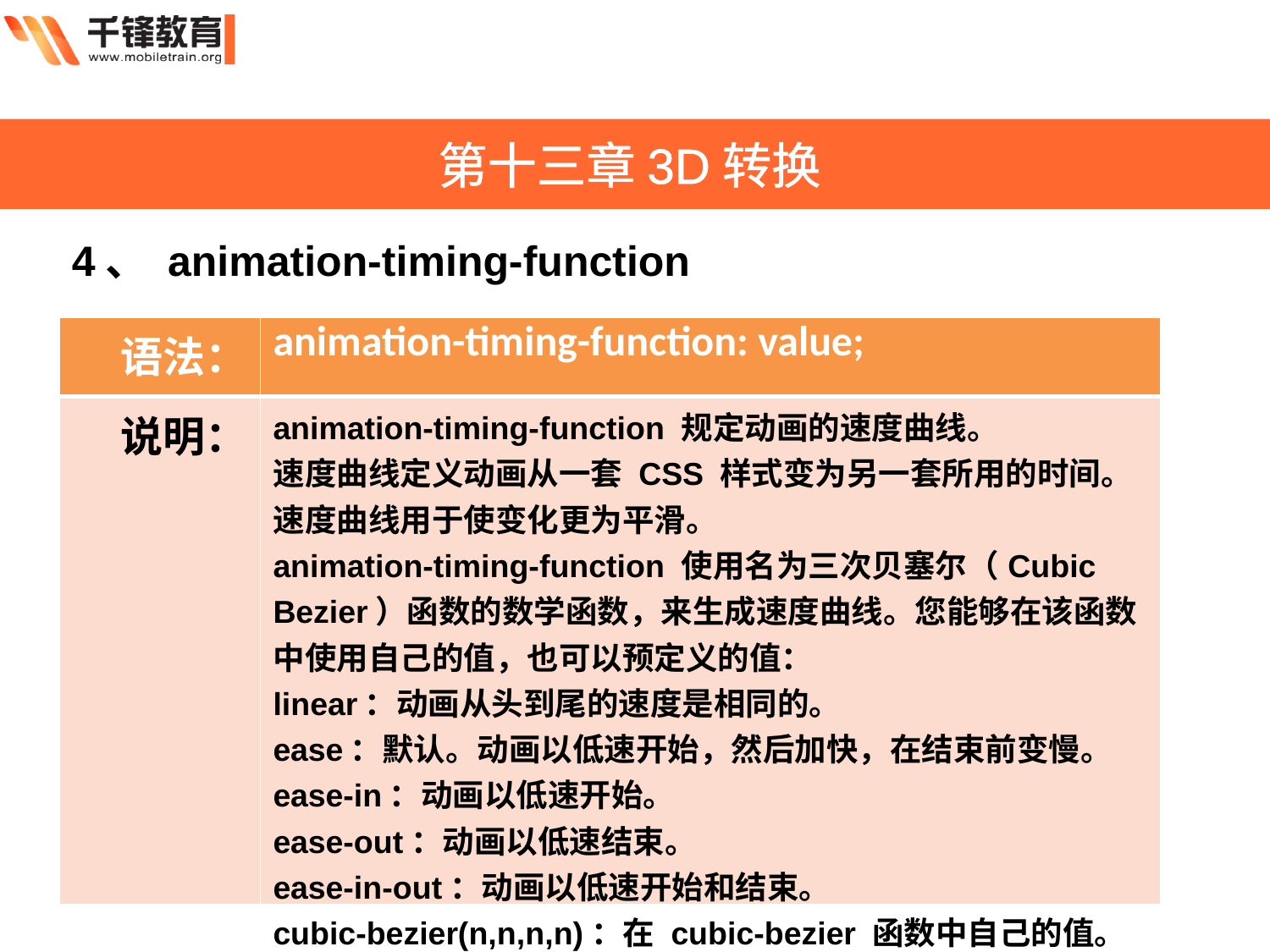

第十三章3D转换
4、 animation-timing-function
| 语法： | animation-timing-function: value; |
| --- | --- |
| 说明： | animation-timing-function 规定动画的速度曲线。 速度曲线定义动画从一套 CSS 样式变为另一套所用的时间。 速度曲线用于使变化更为平滑。 animation-timing-function 使用名为三次贝塞尔（Cubic Bezier）函数的数学函数，来生成速度曲线。您能够在该函数中使用自己的值，也可以预定义的值： linear：动画从头到尾的速度是相同的。 ease：默认。动画以低速开始，然后加快，在结束前变慢。 ease-in：动画以低速开始。 ease-out：动画以低速结束。 ease-in-out：动画以低速开始和结束。 cubic-bezier(n,n,n,n)：在 cubic-bezier 函数中自己的值。可能的值是从 0 到 1 的数值。 |